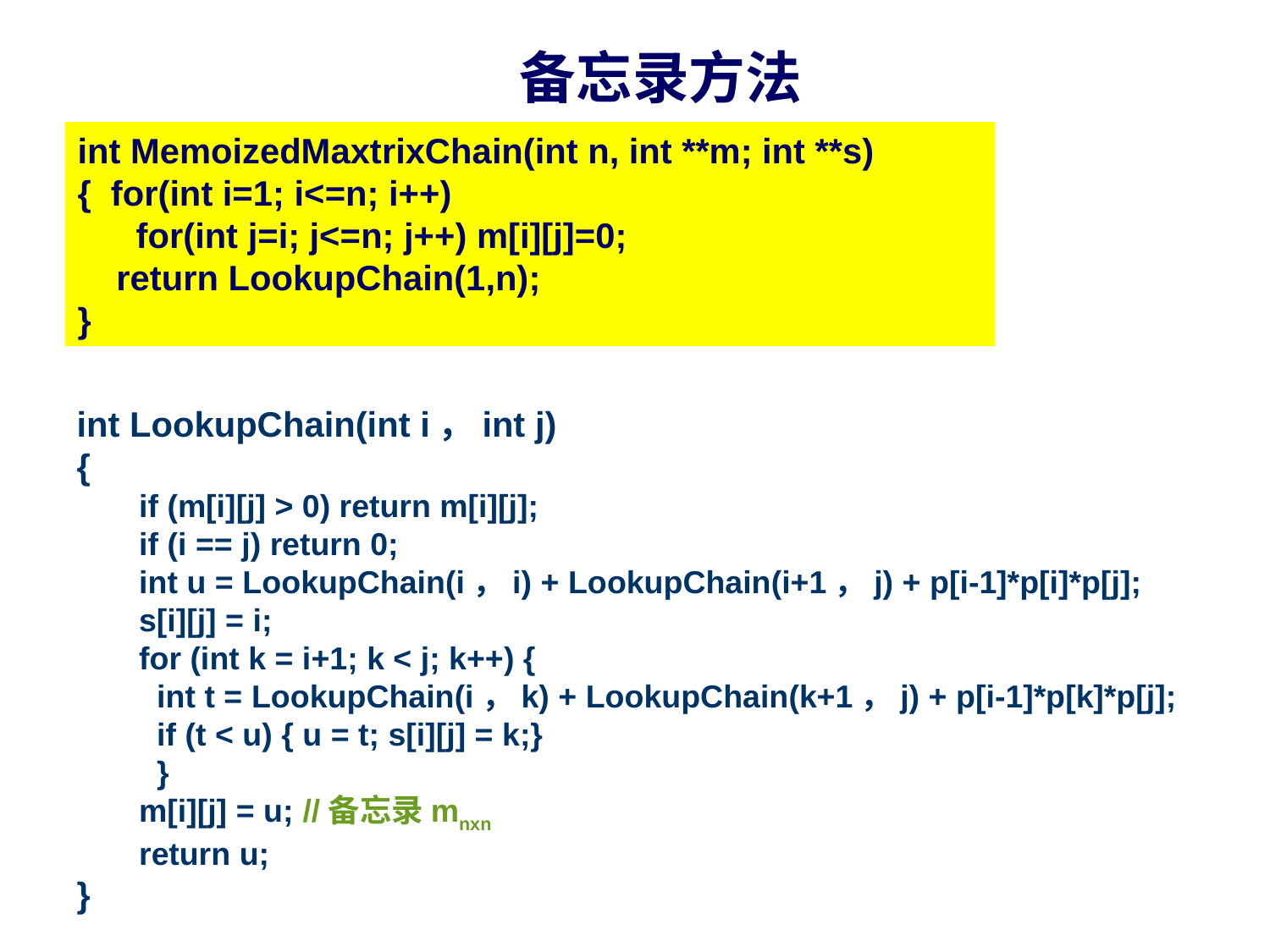

备忘录方法
int MemoizedMaxtrixChain(int n, int **m; int **s)
{  for(int i=1; i<=n; i++)
      for(int j=i; j<=n; j++) m[i][j]=0;
    return LookupChain(1,n);
}
int LookupChain(int i，int j)
{
       if (m[i][j] > 0) return m[i][j];
       if (i == j) return 0;
       int u = LookupChain(i，i) + LookupChain(i+1，j) + p[i-1]*p[i]*p[j];
       s[i][j] = i;
       for (int k = i+1; k < j; k++) {
         int t = LookupChain(i，k) + LookupChain(k+1，j) + p[i-1]*p[k]*p[j];
         if (t < u) { u = t; s[i][j] = k;}
         }
       m[i][j] = u; //备忘录mnxn
       return u;
}